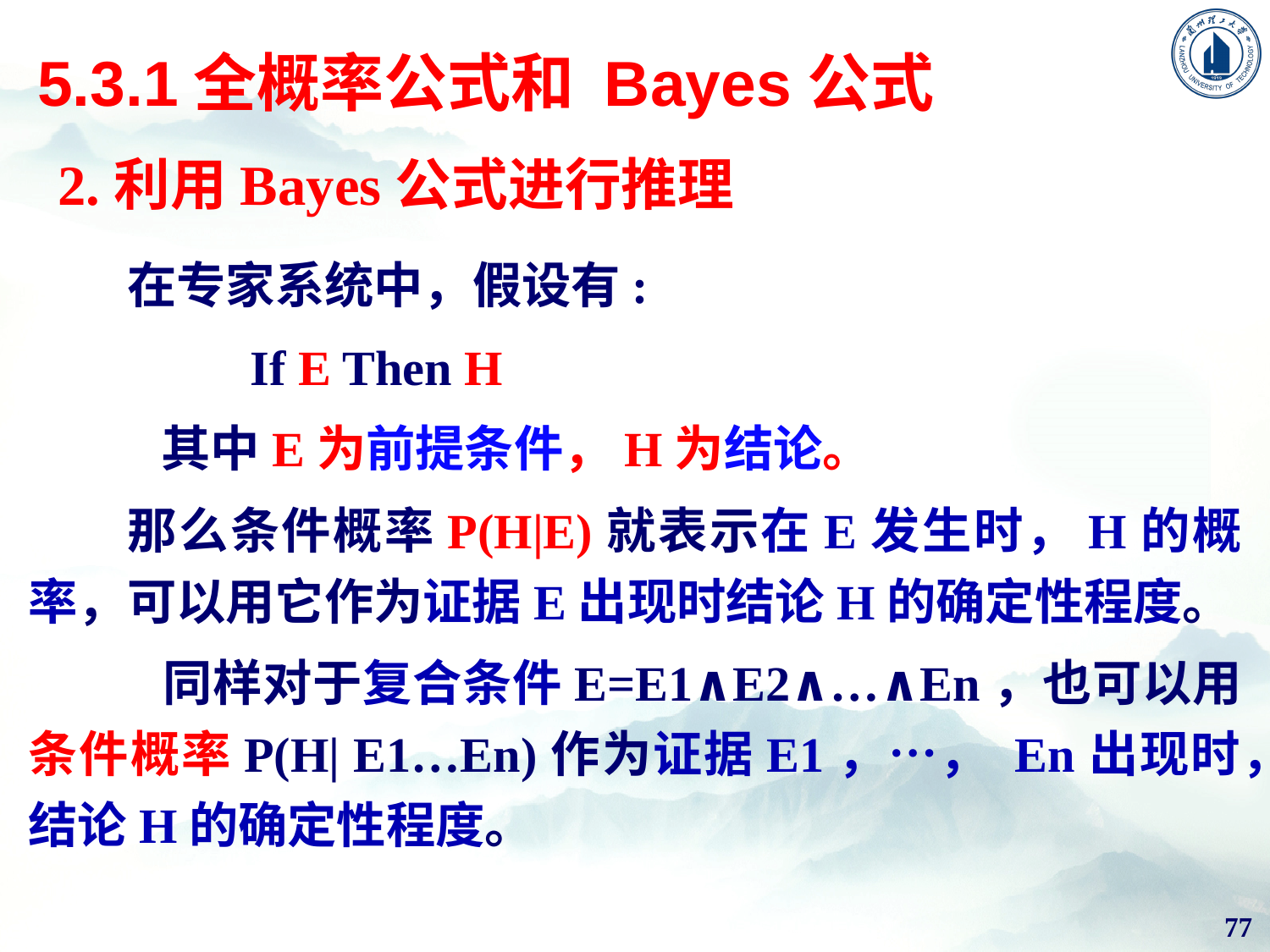

5.3.1全概率公式和 Bayes公式
2.利用Bayes公式进行推理

在专家系统中，假设有:
          If E Then H
  其中E为前提条件，H为结论。
那么条件概率P(H|E)就表示在E发生时，H的概率，可以用它作为证据E出现时结论H的确定性程度。
  同样对于复合条件E=E1∧E2∧…∧En，也可以用条件概率P(H| E1…En)作为证据E1，…， En出现时，结论H的确定性程度。

77